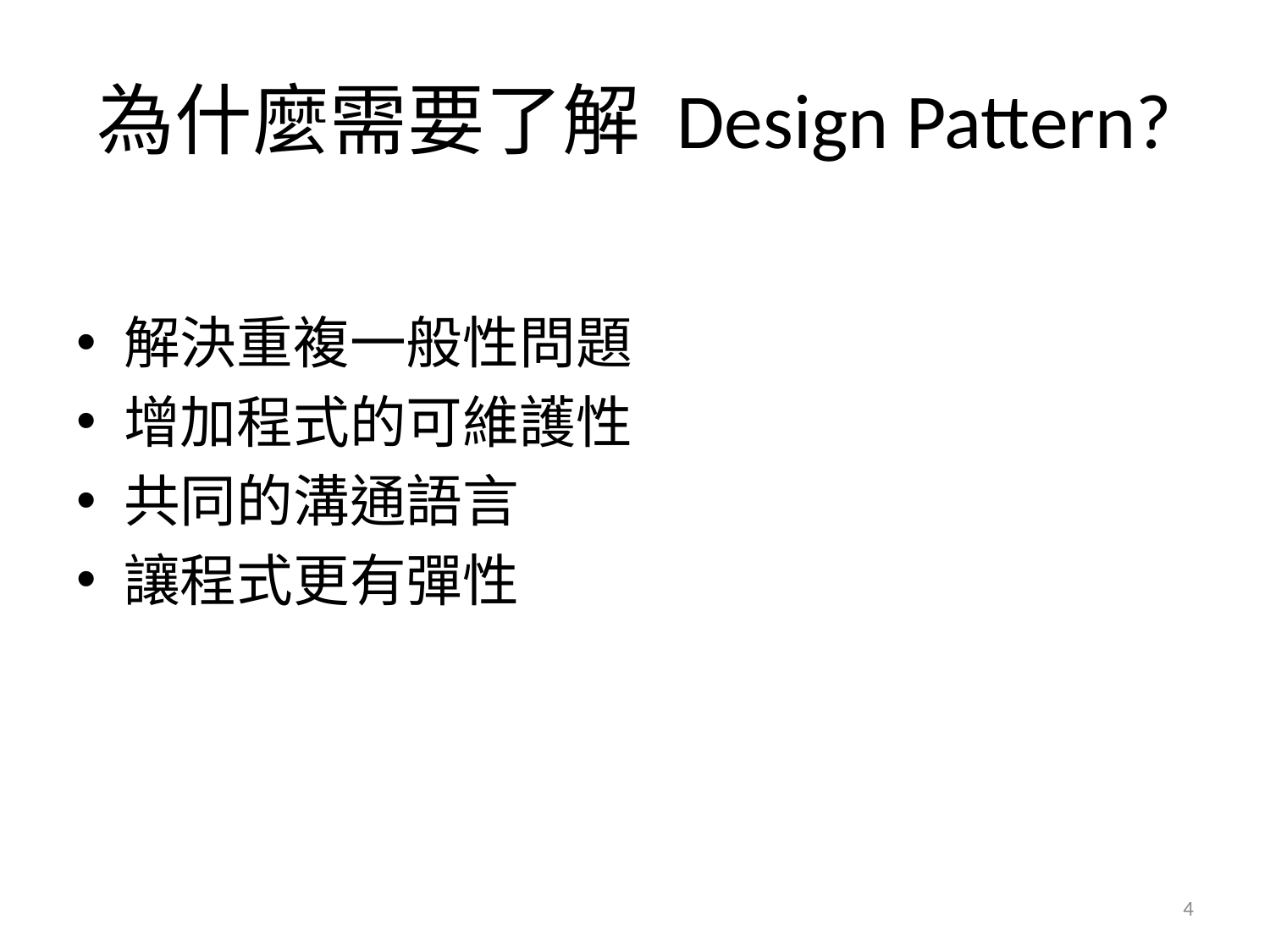

# 為什麼需要了解 Design Pattern?

解決重複一般性問題
增加程式的可維護性
共同的溝通語言
讓程式更有彈性
4